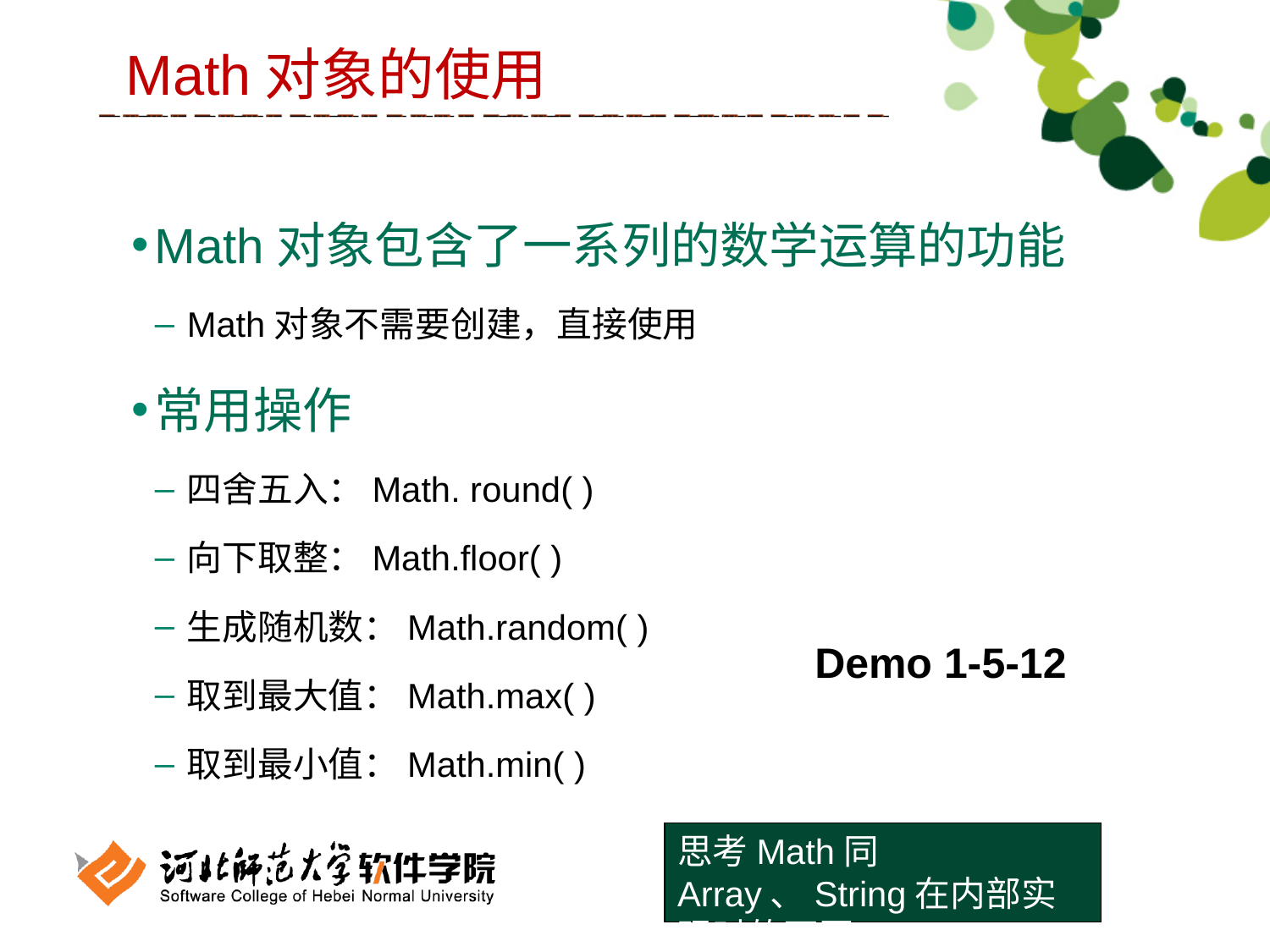

Math对象的使用
Math对象包含了一系列的数学运算的功能
Math对象不需要创建，直接使用
常用操作
四舍五入：Math. round( )
向下取整：Math.floor( )
生成随机数：Math.random( )
取到最大值：Math.max( )
取到最小值：Math.min( )

Demo 1-5-12
思考Math同Array、String在内部实现时的不同